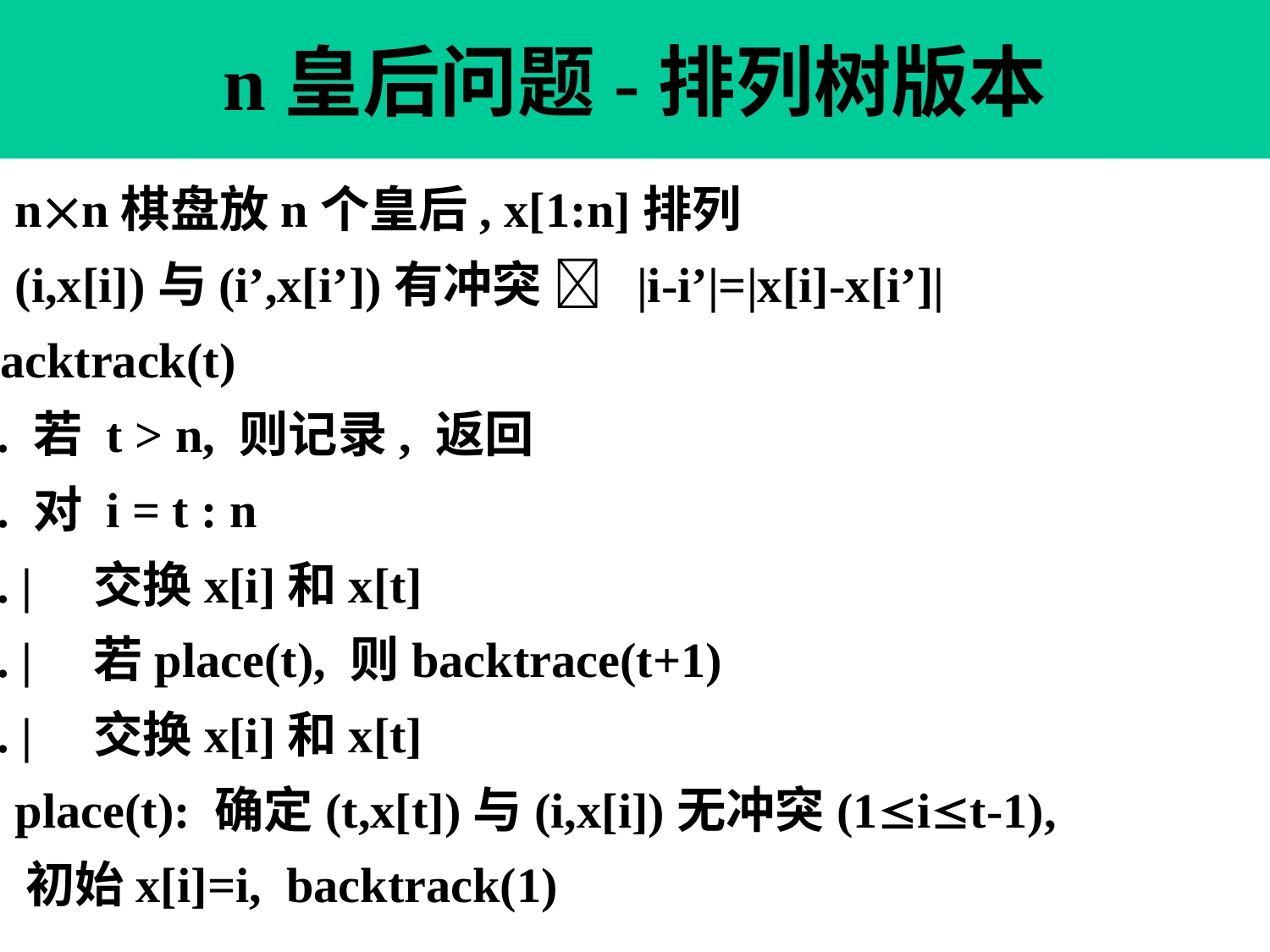

# n皇后问题-排列树版本
 n×n棋盘放n个皇后, x[1:n]排列
 (i,x[i])与(i’,x[i’])有冲突 ⇔  |i-i’|=|x[i]-x[i’]|
backtrack(t)
1. 若 t > n, 则记录, 返回
2. 对 i = t : n
3. |    交换x[i]和x[t]
4. |    若place(t), 则backtrace(t+1)
5. |    交换x[i]和x[t]
 place(t): 确定(t,x[t])与(i,x[i])无冲突(1≤i≤t-1),
 初始x[i]=i,  backtrack(1)